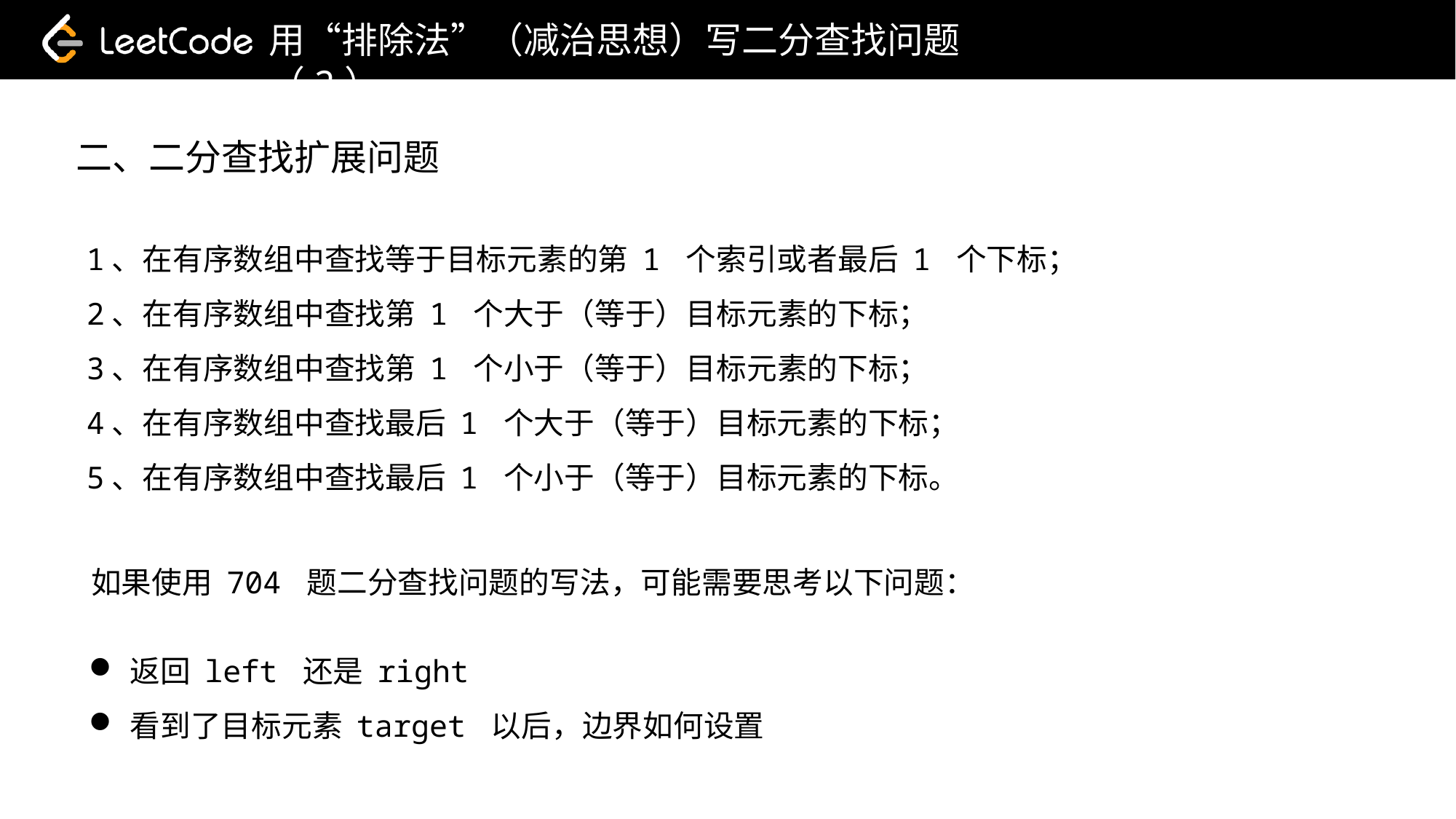

用“排除法”（减治思想）写二分查找问题（2）
二、二分查找扩展问题
1、在有序数组中查找等于目标元素的第 1 个索引或者最后 1 个下标；
2、在有序数组中查找第 1 个大于（等于）目标元素的下标；
3、在有序数组中查找第 1 个小于（等于）目标元素的下标；
4、在有序数组中查找最后 1 个大于（等于）目标元素的下标；
5、在有序数组中查找最后 1 个小于（等于）目标元素的下标。
如果使用 704 题二分查找问题的写法，可能需要思考以下问题：
返回 left 还是 right
看到了目标元素 target 以后，边界如何设置